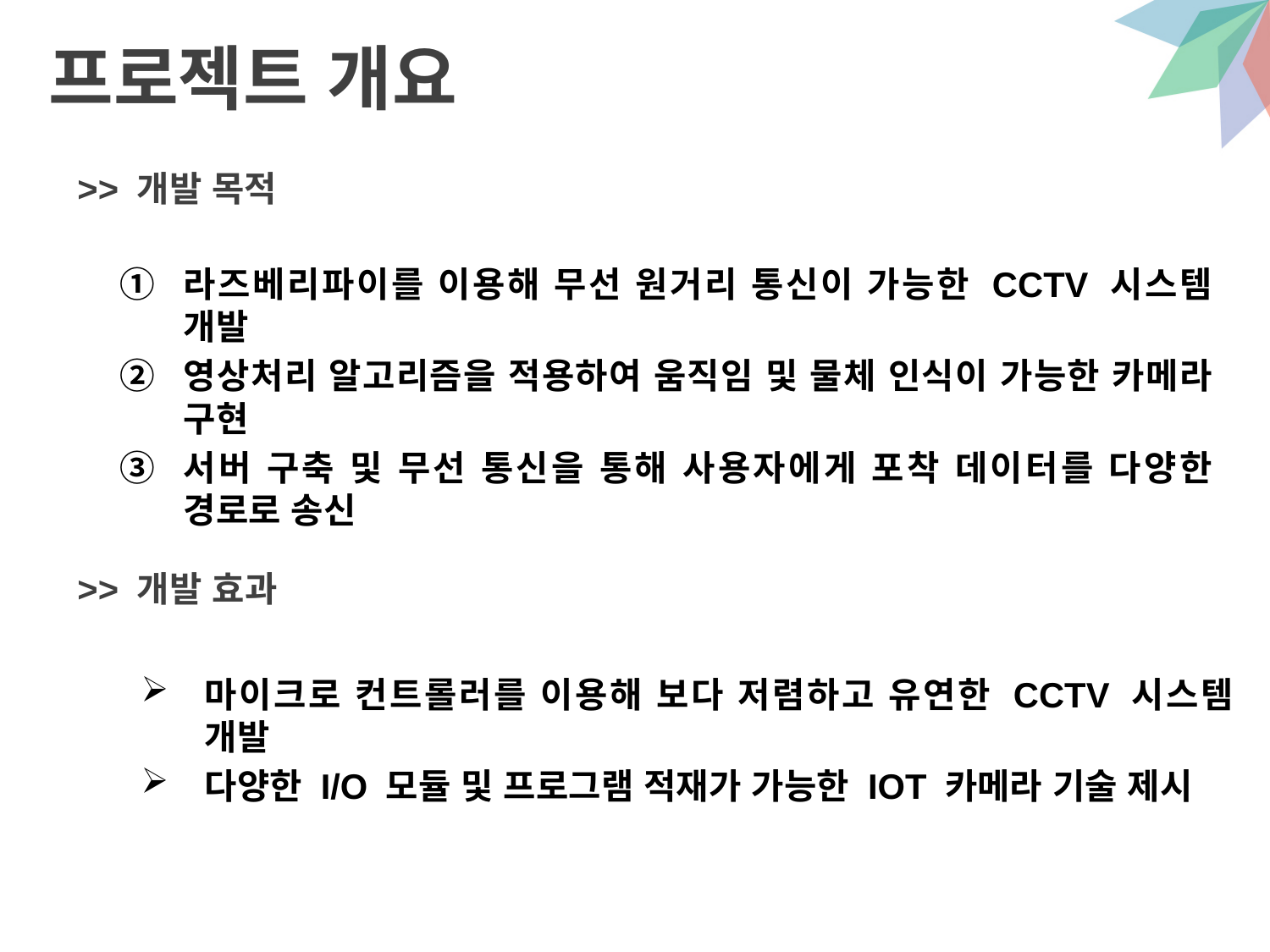

# 프로젝트 개요
>> 개발 목적
라즈베리파이를 이용해 무선 원거리 통신이 가능한 CCTV 시스템 개발
영상처리 알고리즘을 적용하여 움직임 및 물체 인식이 가능한 카메라 구현
서버 구축 및 무선 통신을 통해 사용자에게 포착 데이터를 다양한 경로로 송신
>> 개발 효과
마이크로 컨트롤러를 이용해 보다 저렴하고 유연한 CCTV 시스템 개발
다양한 I/O 모듈 및 프로그램 적재가 가능한 IOT 카메라 기술 제시